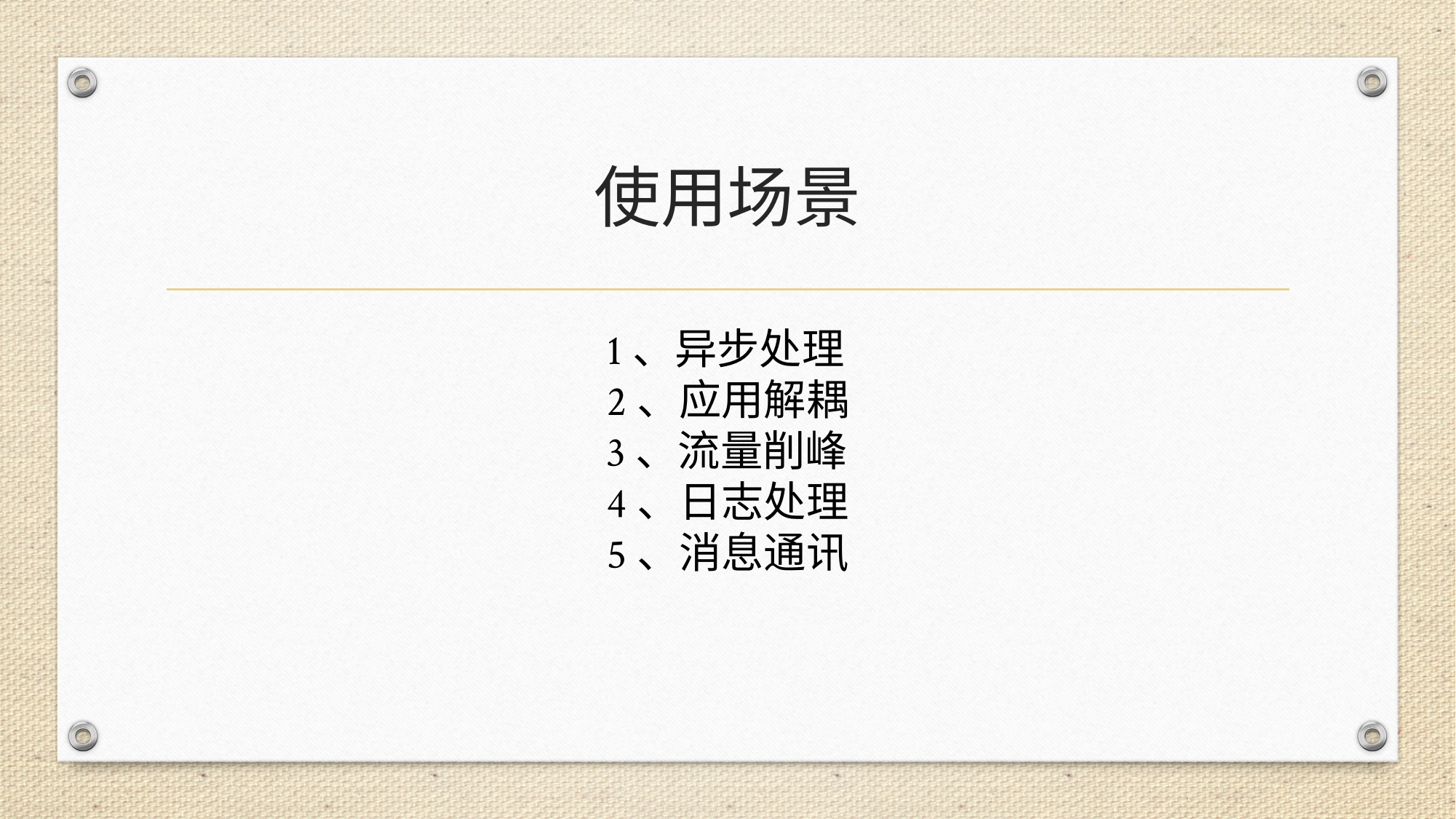

# 使用场景
1、异步处理
2、应用解耦
3、流量削峰
4、日志处理
5、消息通讯